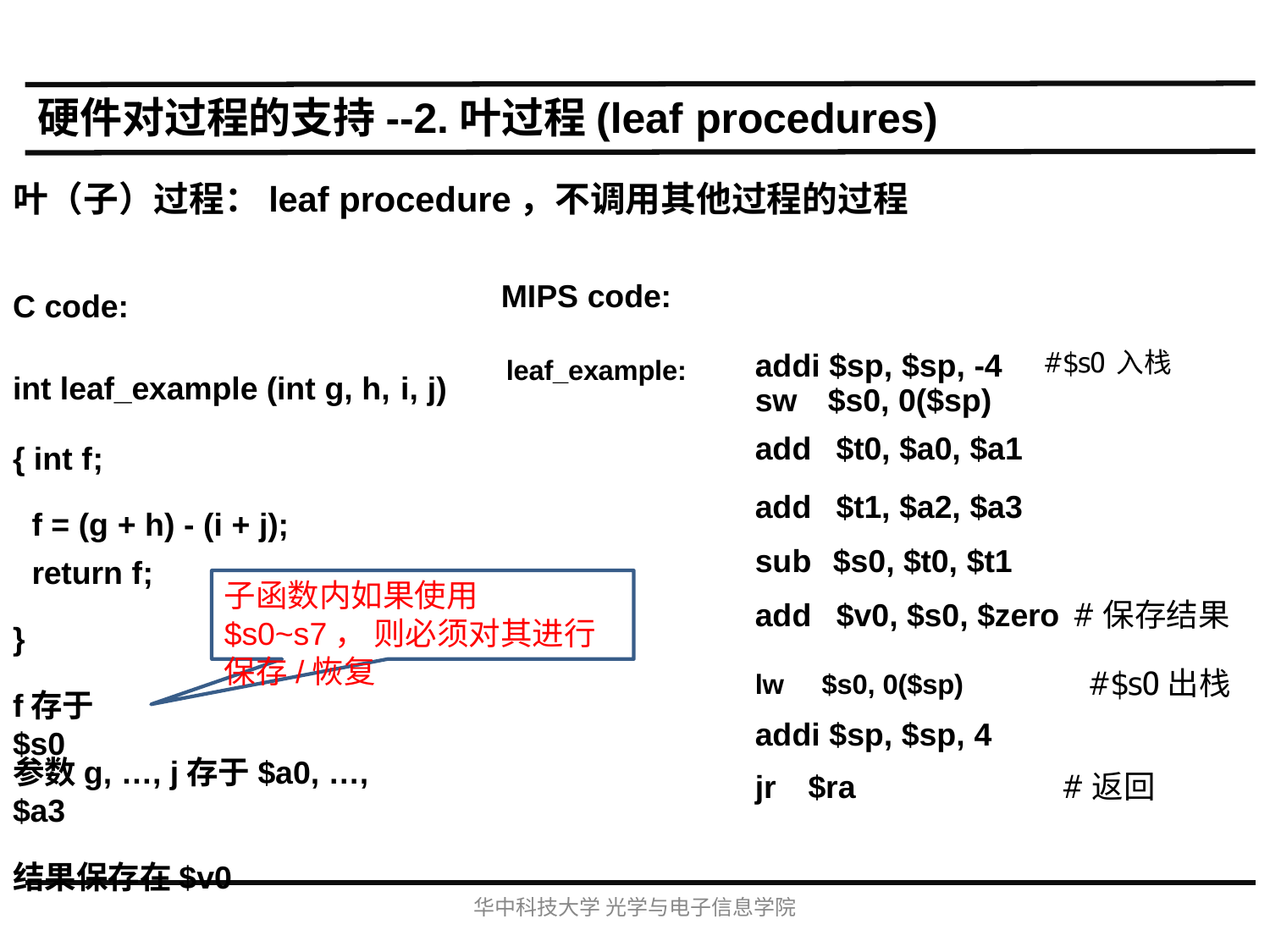

# 硬件对过程的支持--2.叶过程(leaf procedures)
叶（子）过程：leaf procedure，不调用其他过程的过程
MIPS code:
C code:
addi $sp, $sp, -4	#$s0入栈
int leaf_example (int g, h, i, j)	leaf_example:
{ int f;
f = (g + h) - (i + j);
sw	$s0, 0($sp)  add		$t0, $a0, $a1
add		$t1, $a2, $a3  sub	$s0, $t0, $t1
add		$v0, $s0, $zero #保存结果 lw	$s0, 0($sp)	#$s0出栈 addi $sp, $sp, 4
jr	$ra	#返回
return f;

子函数内如果使用$s0~s7， 则必须对其进行保存/恢复
}
f存于$s0
参数g, …, j存于$a0, …, $a3
结果保存在$v0
华中科技大学光学与电子信息学院